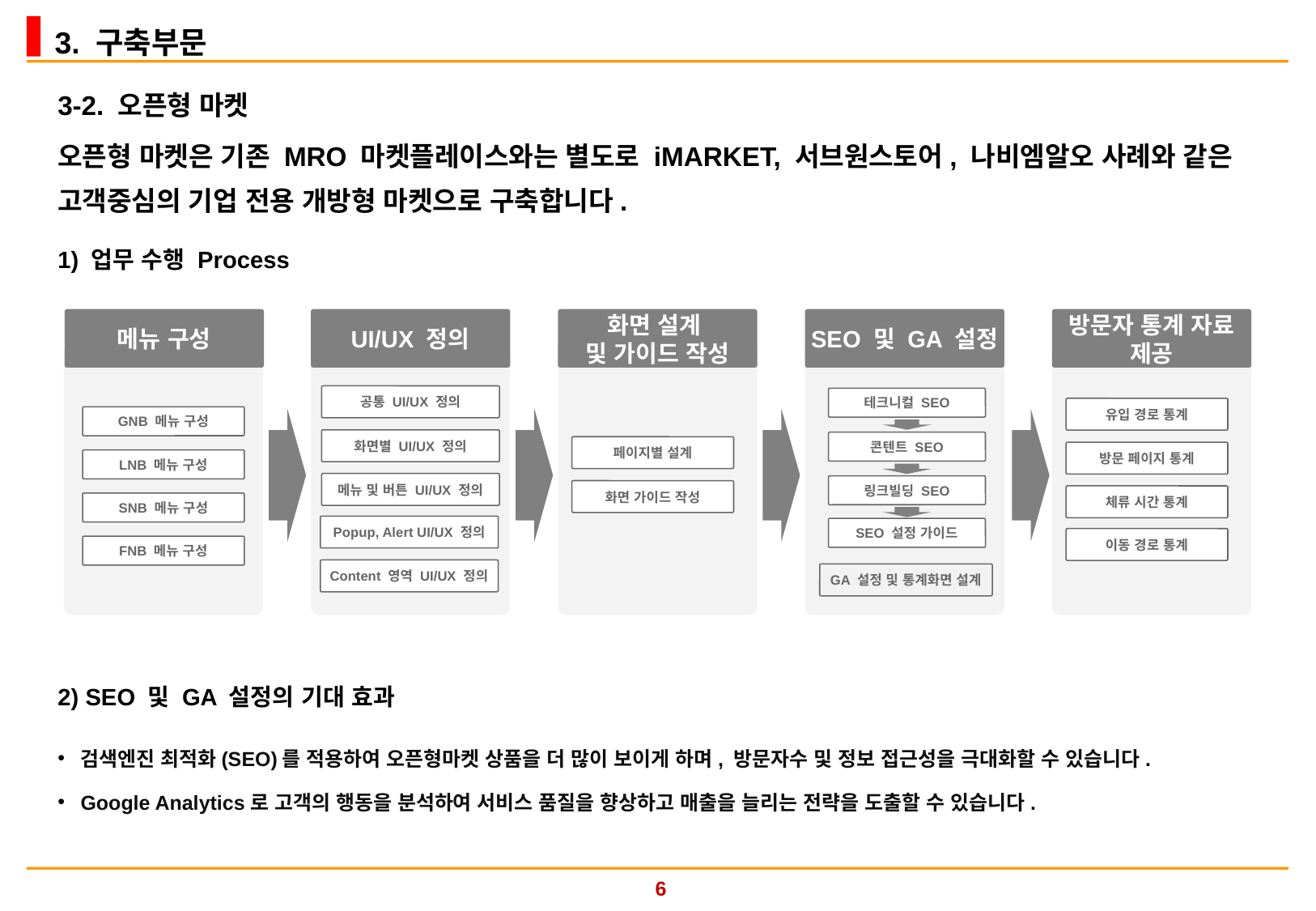

3. 구축부문
3-2. 오픈형 마켓
오픈형 마켓은 기존 MRO 마켓플레이스와는 별도로 iMARKET, 서브원스토어, 나비엠알오 사례와 같은 고객중심의 기업 전용 개방형 마켓으로 구축합니다.
1) 업무 수행 Process
메뉴 구성

GNB 메뉴 구성
LNB 메뉴 구성
SNB 메뉴 구성
FNB 메뉴 구성
UI/UX 정의

공통 UI/UX 정의
화면별 UI/UX 정의
메뉴 및 버튼 UI/UX 정의
Popup, Alert UI/UX 정의
Content 영역 UI/UX 정의
화면 설계
및 가이드 작성

페이지별 설계
화면 가이드 작성
SEO 및 GA 설정
방문자 통계 자료 제공

유입 경로 통계
방문 페이지 통계
체류 시간 통계
이동 경로 통계

테크니컬 SEO

콘텐트 SEO

링크빌딩 SEO

SEO 설정 가이드
GA 설정 및 통계화면 설계
2) SEO 및 GA 설정의 기대 효과
검색엔진 최적화(SEO)를 적용하여 오픈형마켓 상품을 더 많이 보이게 하며, 방문자수 및 정보 접근성을 극대화할 수 있습니다.
Google Analytics로 고객의 행동을 분석하여 서비스 품질을 향상하고 매출을 늘리는 전략을 도출할 수 있습니다.